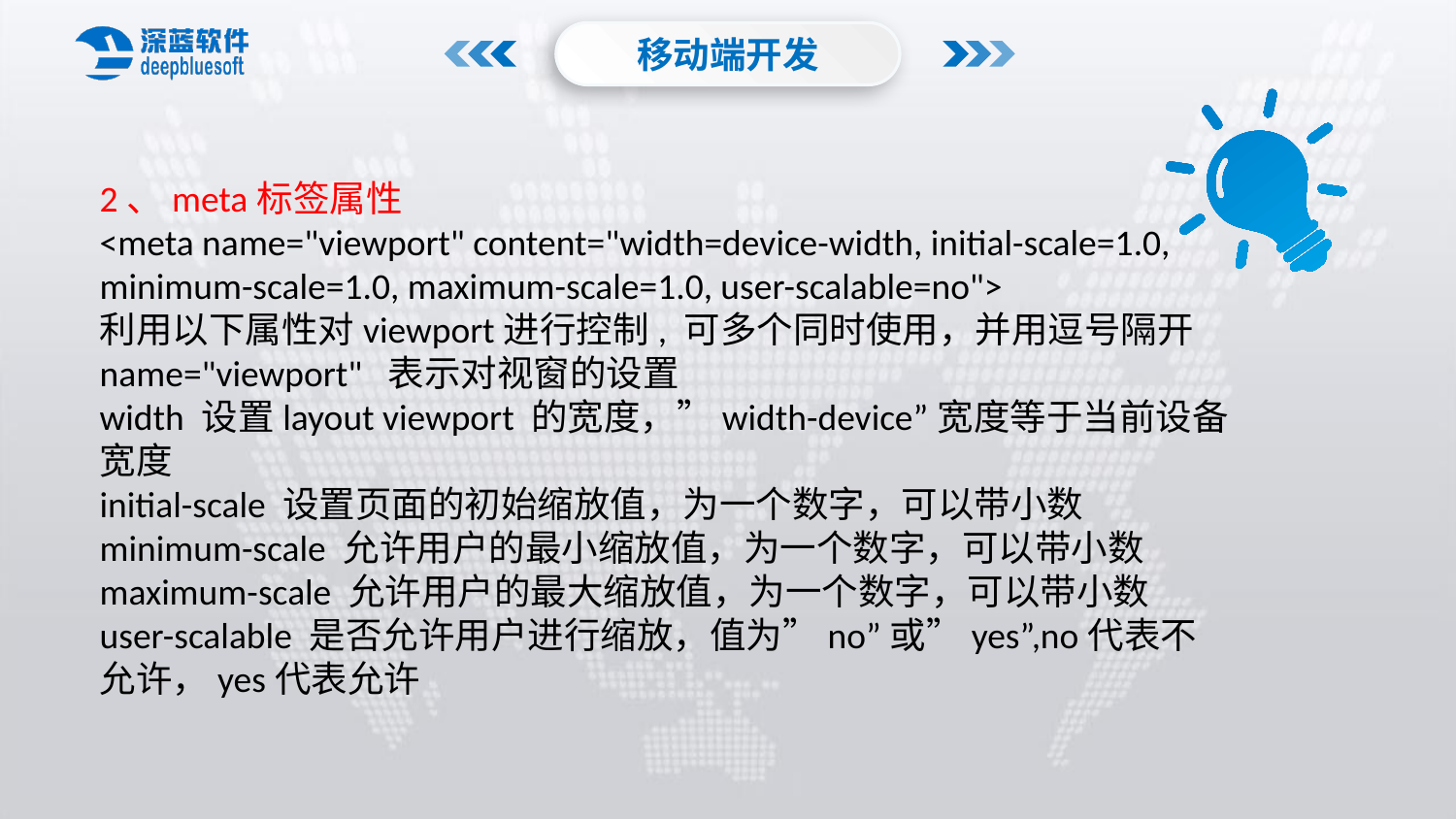

移动端开发

2、meta标签属性
<meta name="viewport" content="width=device-width, initial-scale=1.0, minimum-scale=1.0, maximum-scale=1.0, user-scalable=no">
利用以下属性对viewport进行控制, 可多个同时使用，并用逗号隔开
name="viewport"  表示对视窗的设置
width 设置layout viewport 的宽度，”width-device”宽度等于当前设备宽度
initial-scale 设置页面的初始缩放值，为一个数字，可以带小数
minimum-scale 允许用户的最小缩放值，为一个数字，可以带小数
maximum-scale 允许用户的最大缩放值，为一个数字，可以带小数
user-scalable 是否允许用户进行缩放，值为”no”或”yes”,no代表不允许，yes代表允许